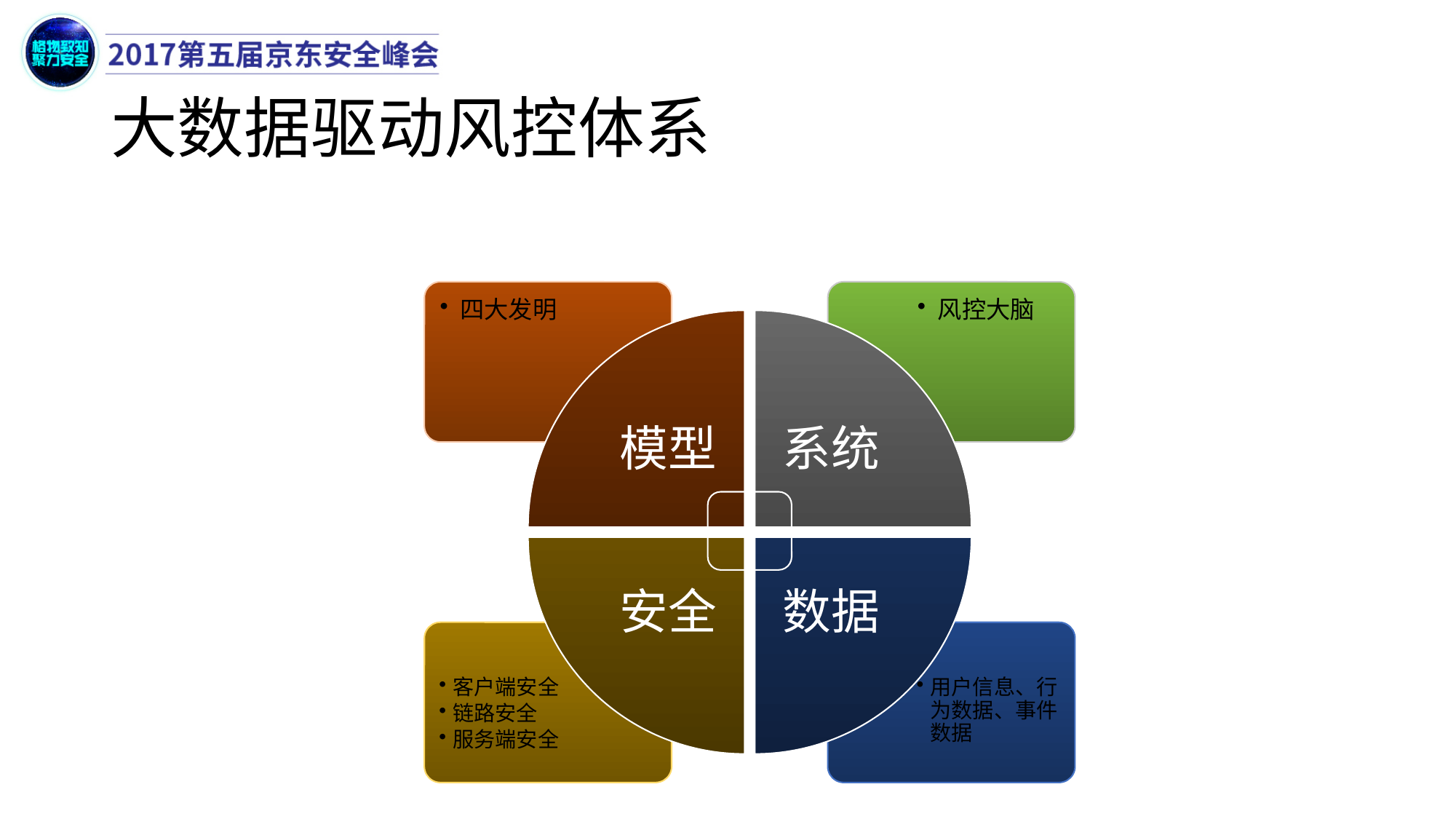

# 大数据驱动风控体系
用户信息、行为数据、事件数据
客户端安全
链路安全
服务端安全
风控大脑
四大发明
模型
系统
数据
安全